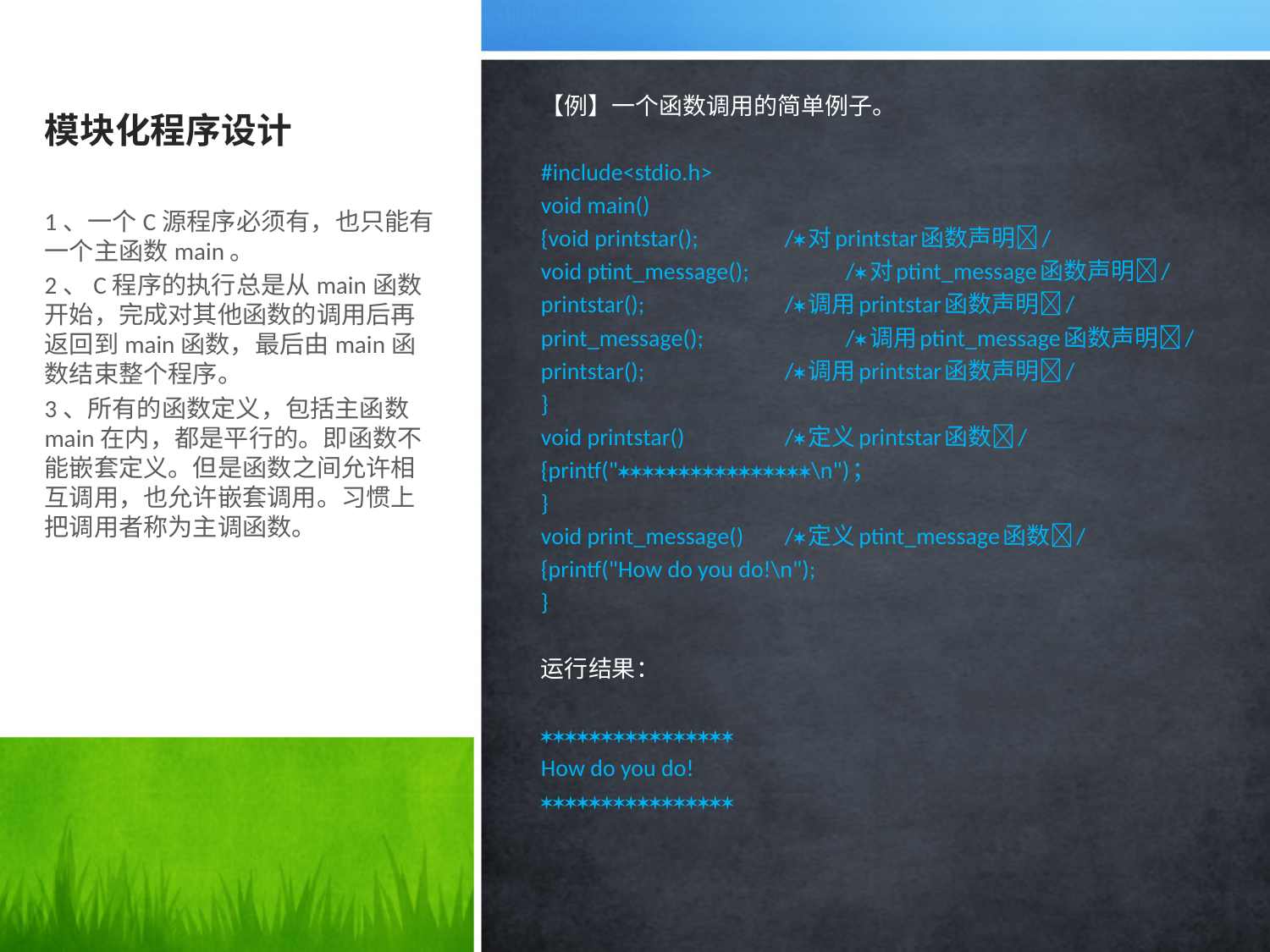

# 模块化程序设计
【例】一个函数调用的简单例子。

#include<stdio.h>
void main()
{void printstar();             	/∗对printstar函数声明∗/
void ptint_message();         	/∗对ptint_message函数声明∗/
printstar();                     	/∗调用printstar函数声明∗/
print_message();                	/∗调用ptint_message函数声明∗/
printstar();                    	/∗调用printstar函数声明∗/
}
void printstar()                	/∗定义printstar函数∗/
{printf("∗∗∗∗∗∗∗∗∗∗∗∗∗∗∗∗\n")；
}
void print_message()	/∗定义ptint_message函数∗/
{printf("How do you do!\n");
}

运行结果：

∗∗∗∗∗∗∗∗∗∗∗∗∗∗∗∗
How do you do!
∗∗∗∗∗∗∗∗∗∗∗∗∗∗∗∗

1、一个C源程序必须有，也只能有一个主函数main。
2、C程序的执行总是从main函数开始，完成对其他函数的调用后再返回到main函数，最后由main函数结束整个程序。
3、所有的函数定义，包括主函数main在内，都是平行的。即函数不能嵌套定义。但是函数之间允许相互调用，也允许嵌套调用。习惯上把调用者称为主调函数。